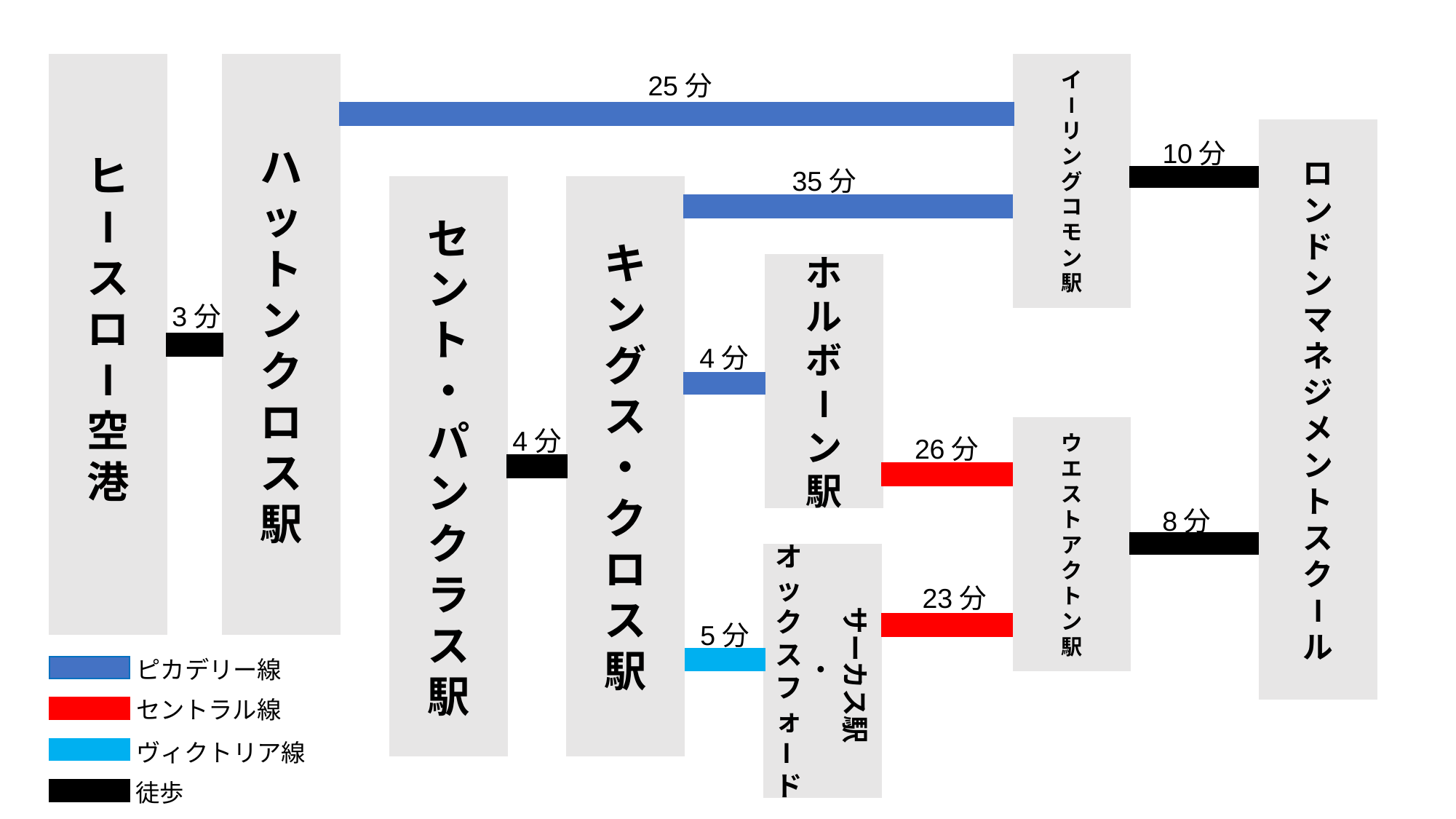

ヒ
l
ス
ロ
l
空
港

ハ
ッ
ト
ン
ク
ロ
ス
駅
イ
l
リ
ン
グ
コ
モ
ン
駅
25分

ロ
ン
ド
ン
マ
ネ
ジ
メ
ン
ト
ス
ク
l
ル
10分
35分

セ
ン
ト
・
パ
ン
ク
ラ
ス
駅
キ
ン
グ
ス
・
ク
ロ
ス
駅

ホ
ル
ボ
l
ン
駅
3分

4分

4分
ウ
エ
ス
ト
ア
ク
ト
ン
駅
26分

8分

オ
ッ
ク
ス
フ
ォ
 l
ド
23分
サーカス駅
5分

・
ピカデリー線

セントラル線

ヴィクトリア線

徒歩